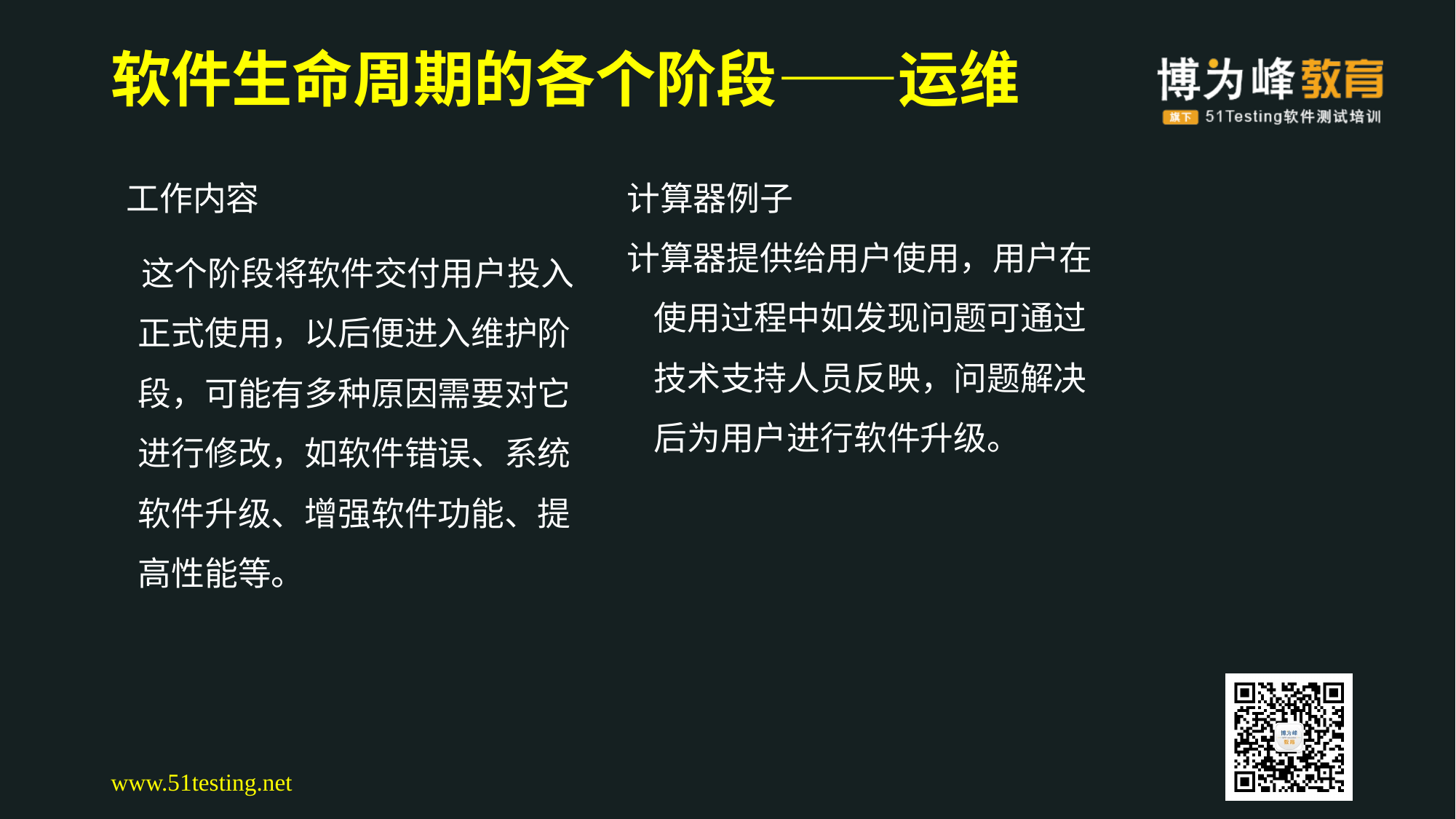

# 软件生命周期的各个阶段——运维
 工作内容
   这个阶段将软件交付用户投入正式使用，以后便进入维护阶段，可能有多种原因需要对它进行修改，如软件错误、系统软件升级、增强软件功能、提高性能等。
计算器例子
计算器提供给用户使用，用户在使用过程中如发现问题可通过技术支持人员反映，问题解决后为用户进行软件升级。
www.51testing.net